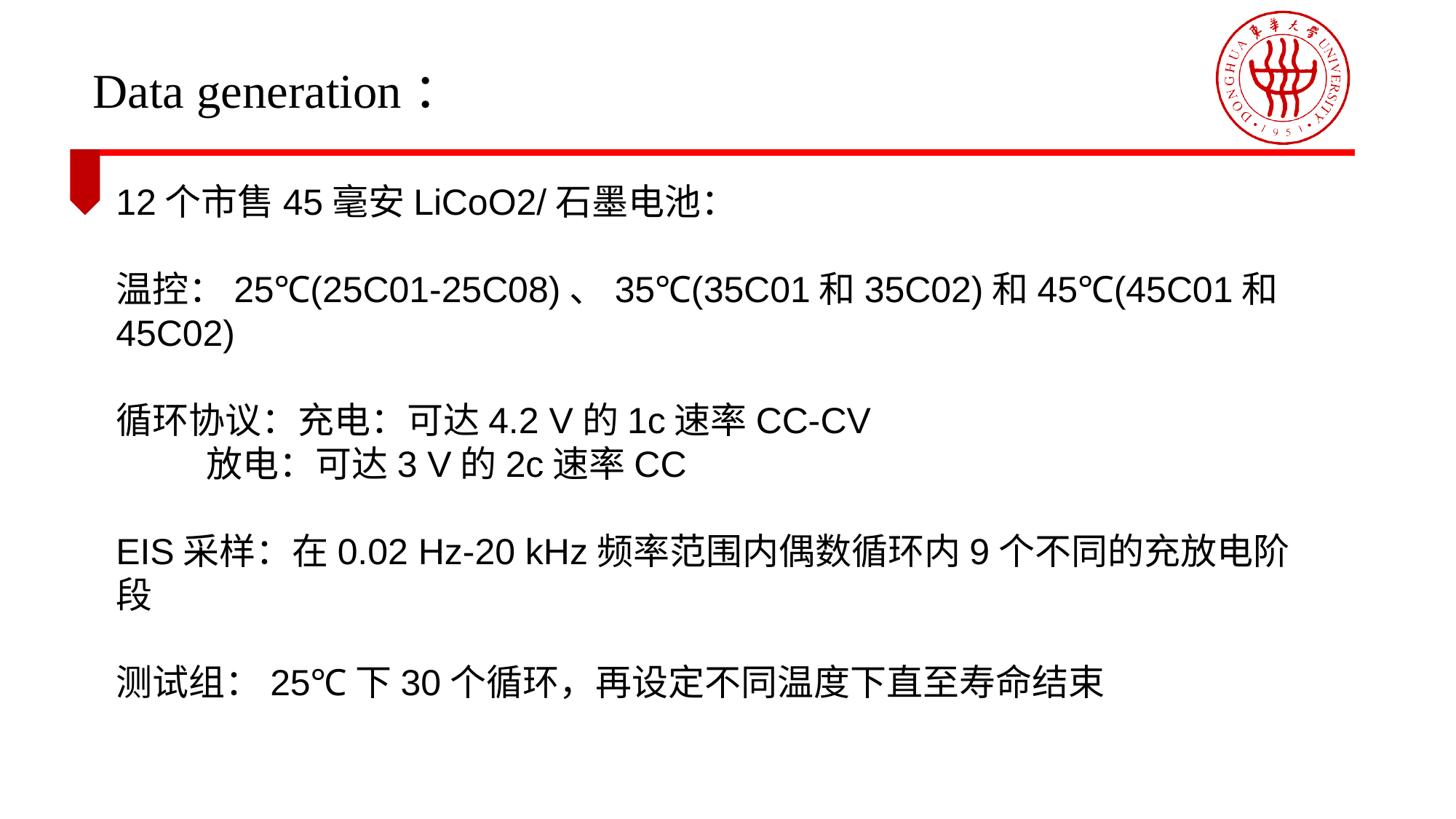

Data generation：
12个市售45毫安LiCoO2/石墨电池：

温控：25℃(25C01-25C08)、35℃(35C01和35C02)和45℃(45C01和45C02)

循环协议：充电：可达4.2 V的1c速率CC-CV
          放电：可达3 V的2c速率CC

EIS采样：在0.02 Hz-20 kHz频率范围内偶数循环内9个不同的充放电阶段

测试组：25℃下30个循环，再设定不同温度下直至寿命结束